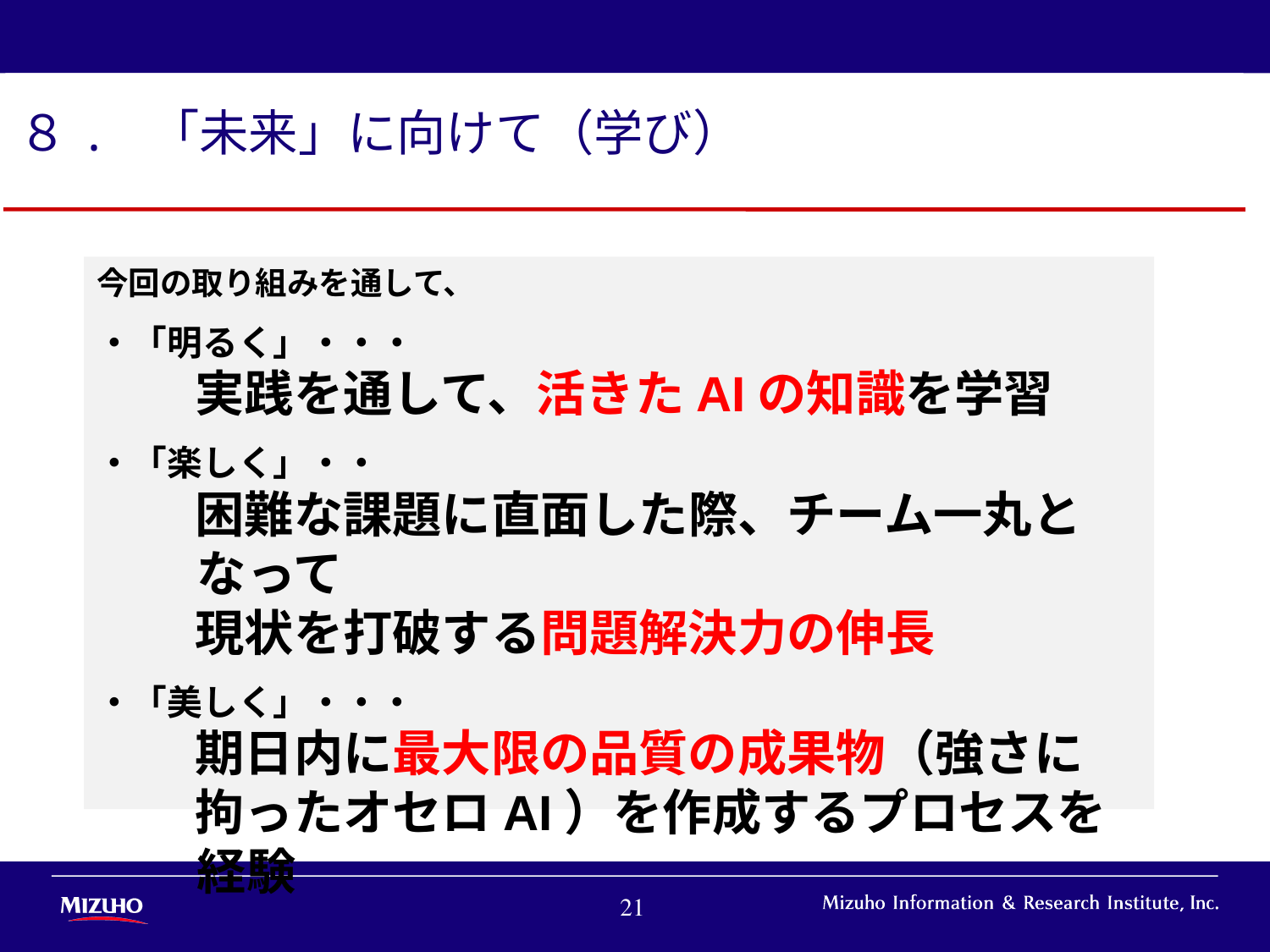

８. 「未来」に向けて（学び）

今回の取り組みを通して、

・「明るく」・・・
　　実践を通して、活きたAIの知識を学習

・「楽しく」・・
　　困難な課題に直面した際、チーム一丸となって
　　現状を打破する問題解決力の伸長

・「美しく」・・・
　　期日内に最大限の品質の成果物（強さに
　　拘ったオセロAI）を作成するプロセスを経験